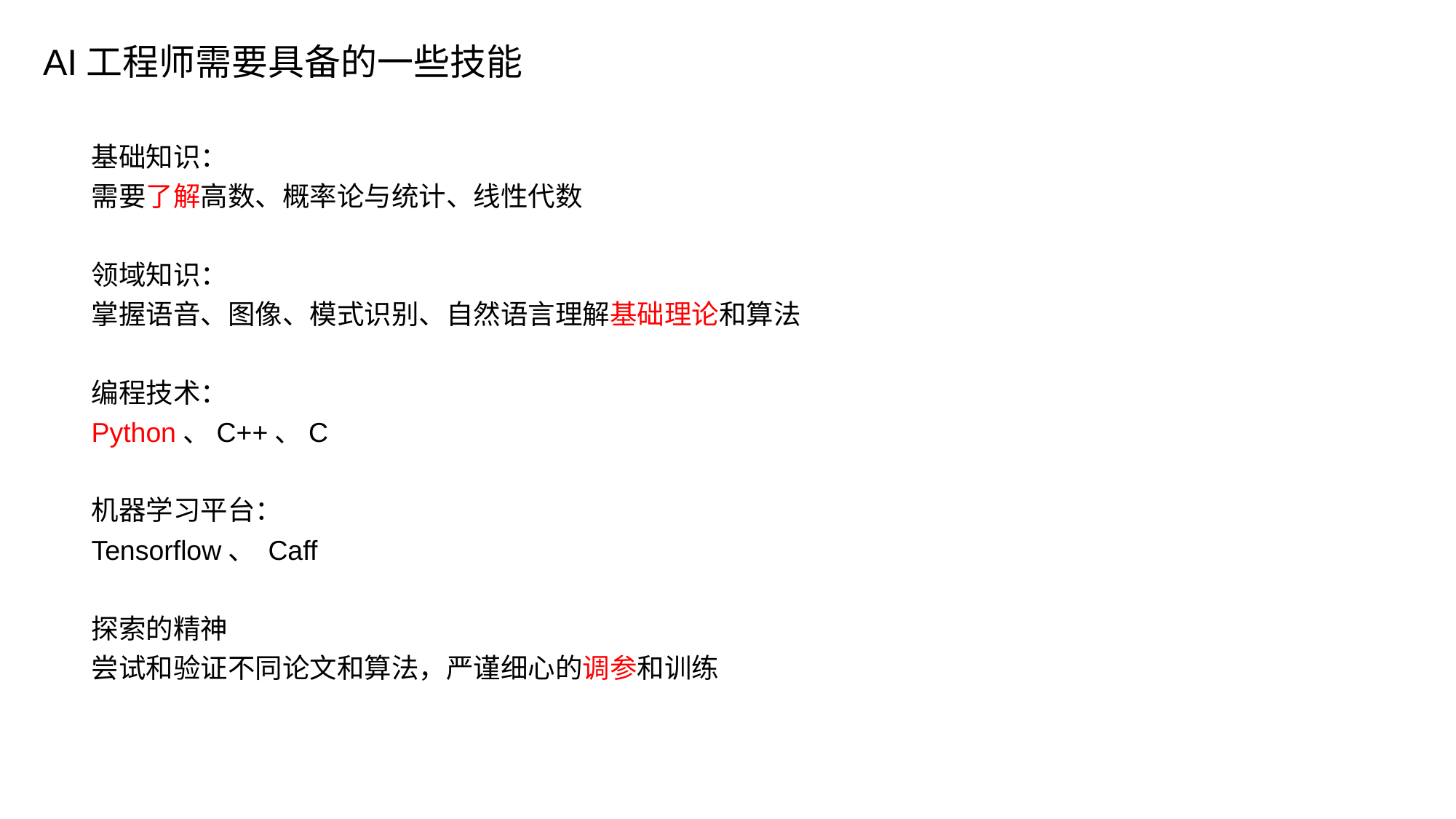

AI工程师需要具备的一些技能
基础知识：
需要了解高数、概率论与统计、线性代数

领域知识：
掌握语音、图像、模式识别、自然语言理解基础理论和算法

编程技术：
Python、C++、C

机器学习平台：
Tensorflow、 Caff

探索的精神
尝试和验证不同论文和算法，严谨细心的调参和训练